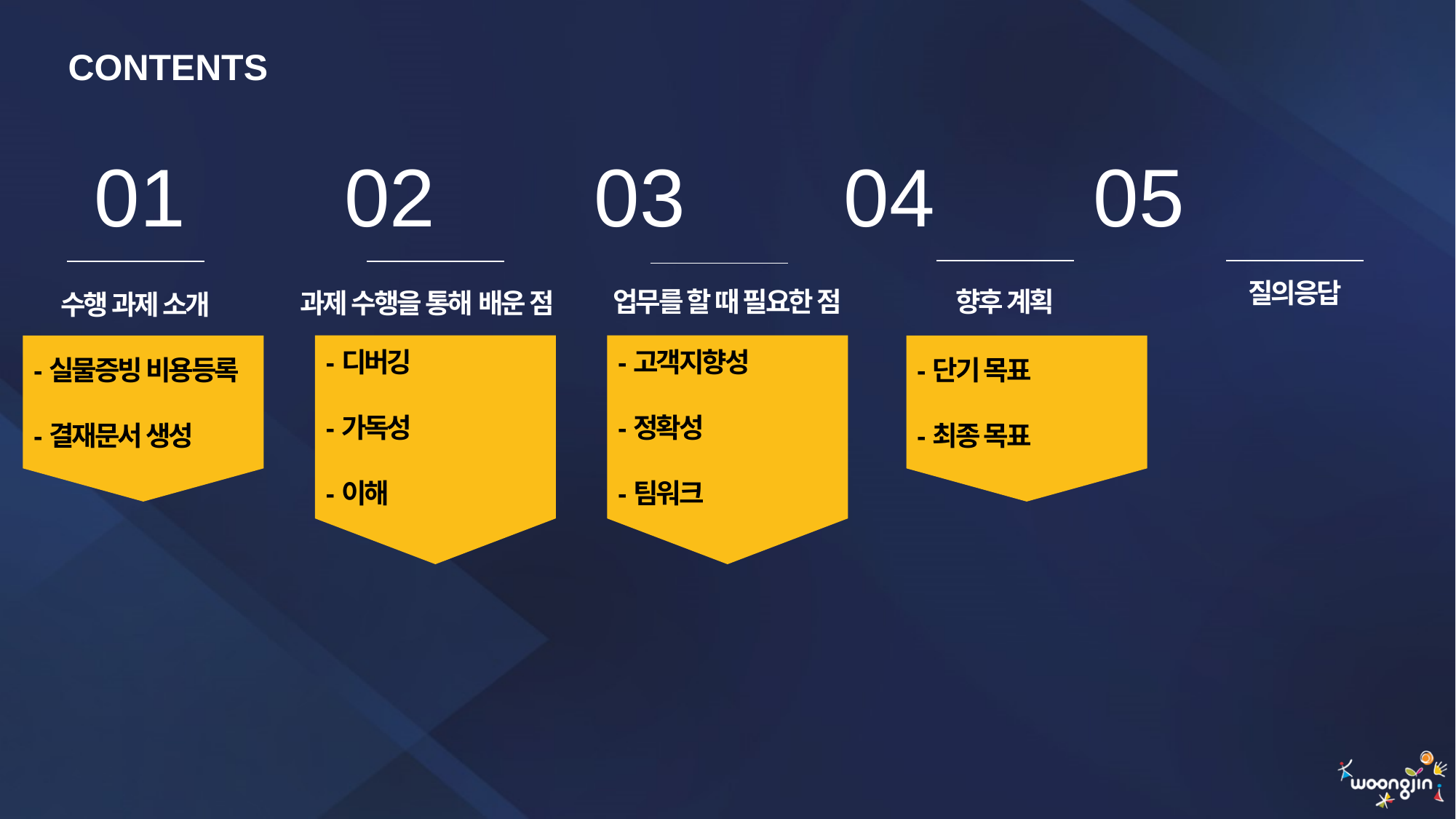

CONTENTS
01       02       03       04       05
질의응답
업무를 할 때 필요한 점
향후 계획
과제 수행을 통해 배운 점
수행 과제 소개
-디버깅

-가독성

-이해
-고객지향성

-정확성

-팀워크
-실물증빙 비용등록

-결재문서 생성
-단기 목표

-최종 목표